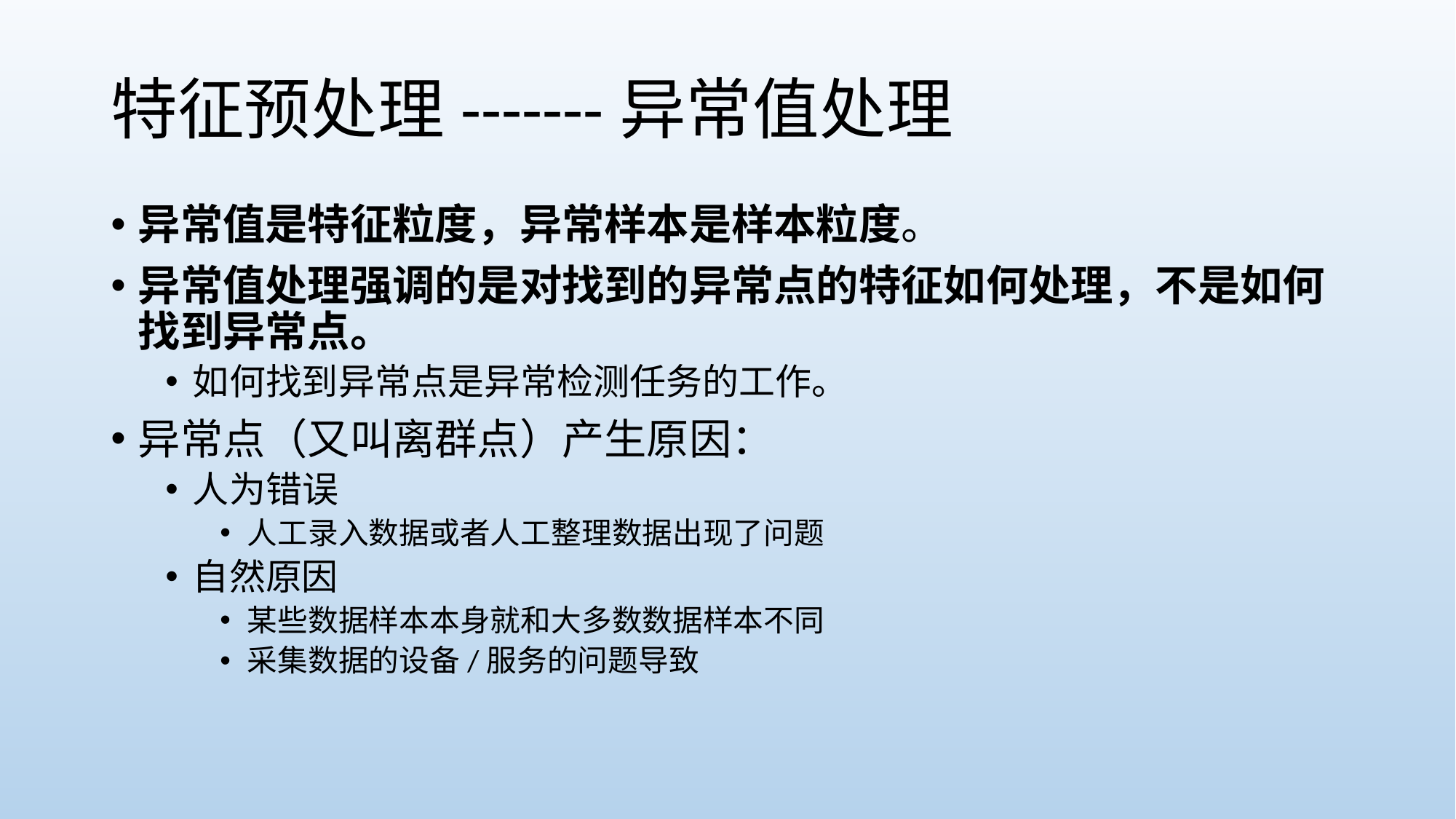

# 特征预处理-------异常值处理
异常值是特征粒度，异常样本是样本粒度。
异常值处理强调的是对找到的异常点的特征如何处理，不是如何找到异常点。
如何找到异常点是异常检测任务的工作。
异常点（又叫离群点）产生原因：
人为错误
人工录入数据或者人工整理数据出现了问题
自然原因
某些数据样本本身就和大多数数据样本不同
采集数据的设备/服务的问题导致